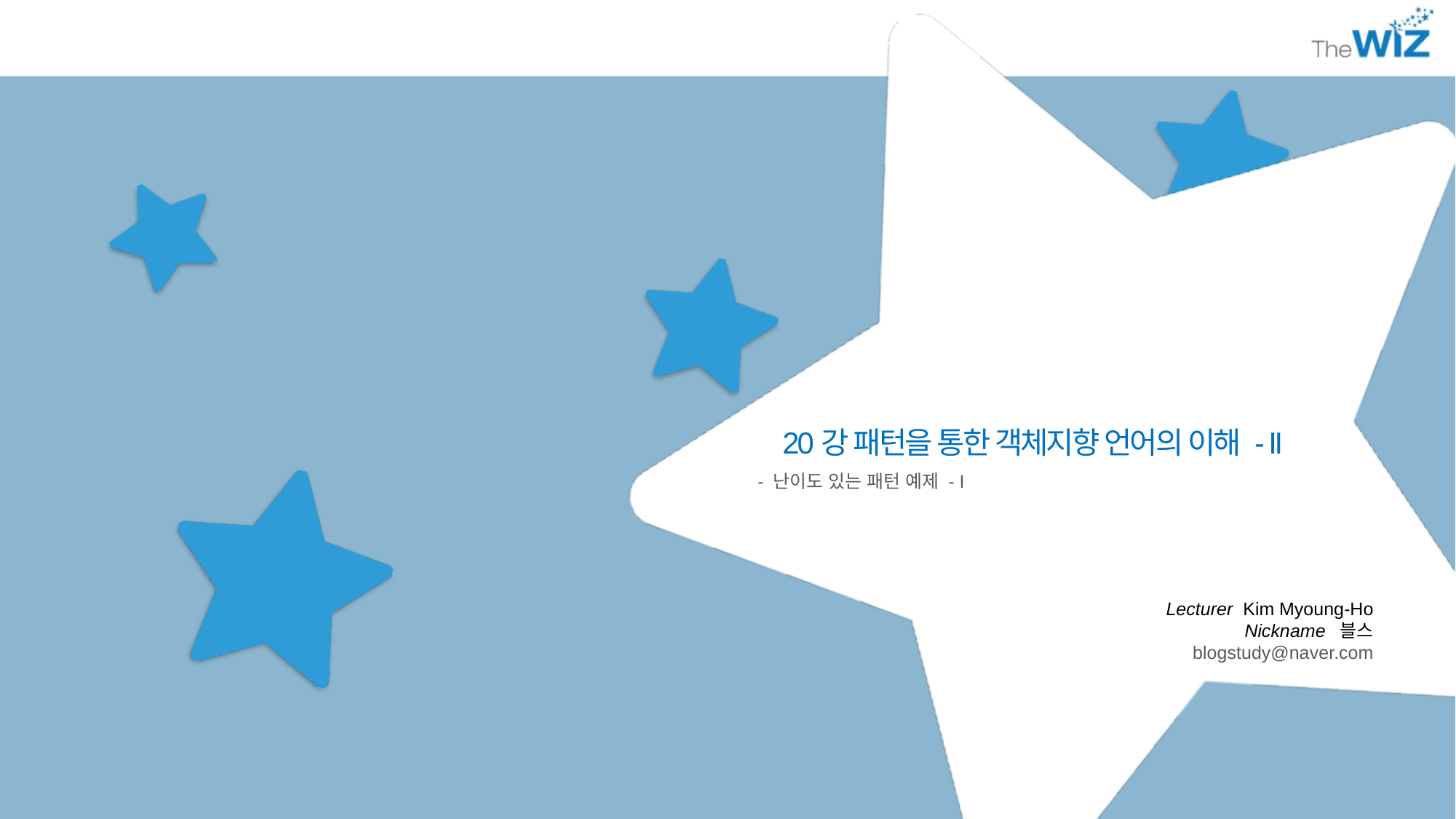

20강 패턴을 통한 객체지향 언어의 이해 - II
- 난이도 있는 패턴 예제 - I
Lecturer  Kim Myoung-Ho
Nickname  블스
blogstudy@naver.com